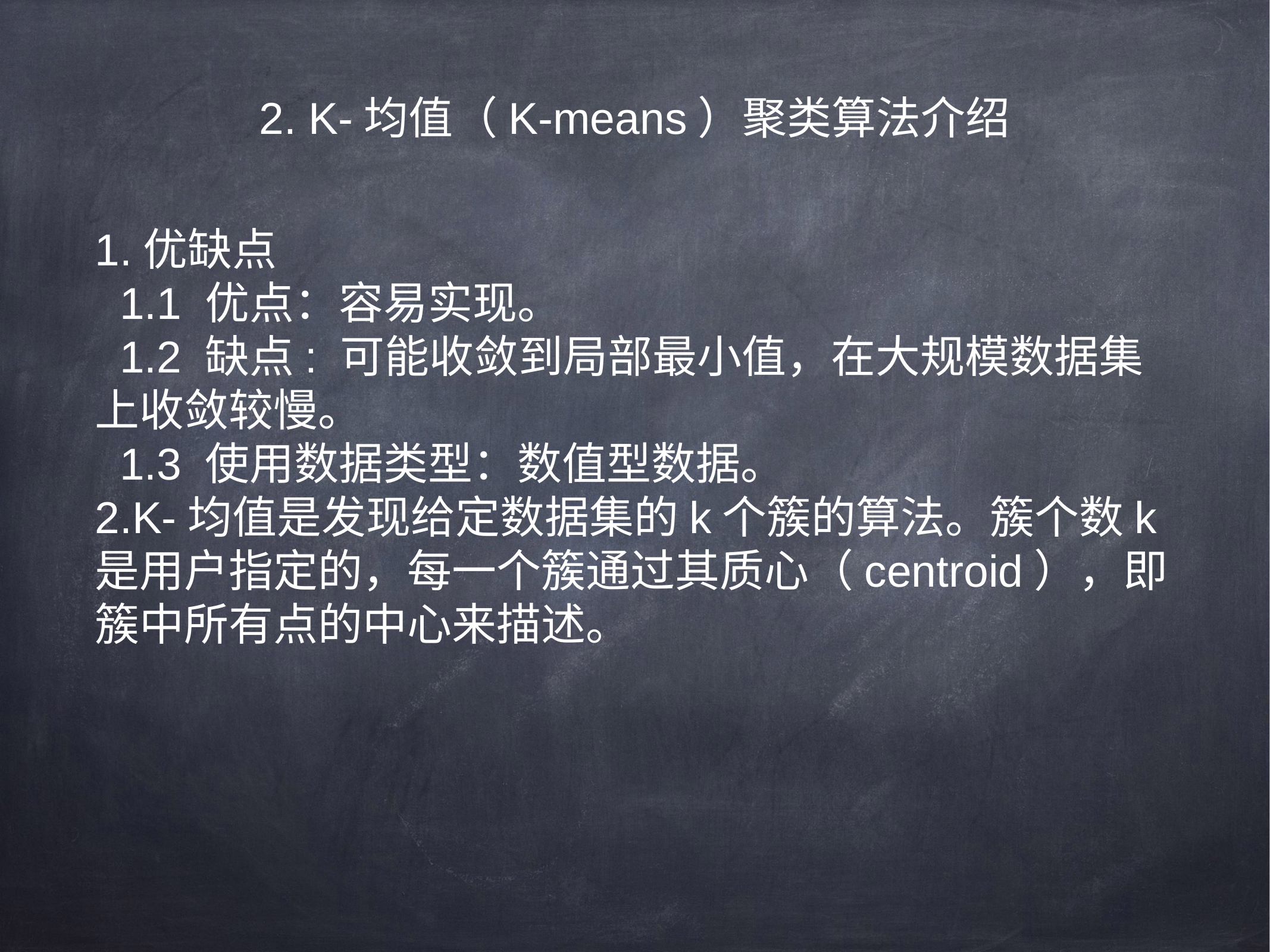

2. K-均值（K-means）聚类算法介绍
1.优缺点
  1.1 优点：容易实现。
  1.2 缺点: 可能收敛到局部最小值，在大规模数据集   上收敛较慢。
  1.3 使用数据类型：数值型数据。
2.K-均值是发现给定数据集的k个簇的算法。簇个数k是用户指定的，每一个簇通过其质心（centroid），即簇中所有点的中心来描述。